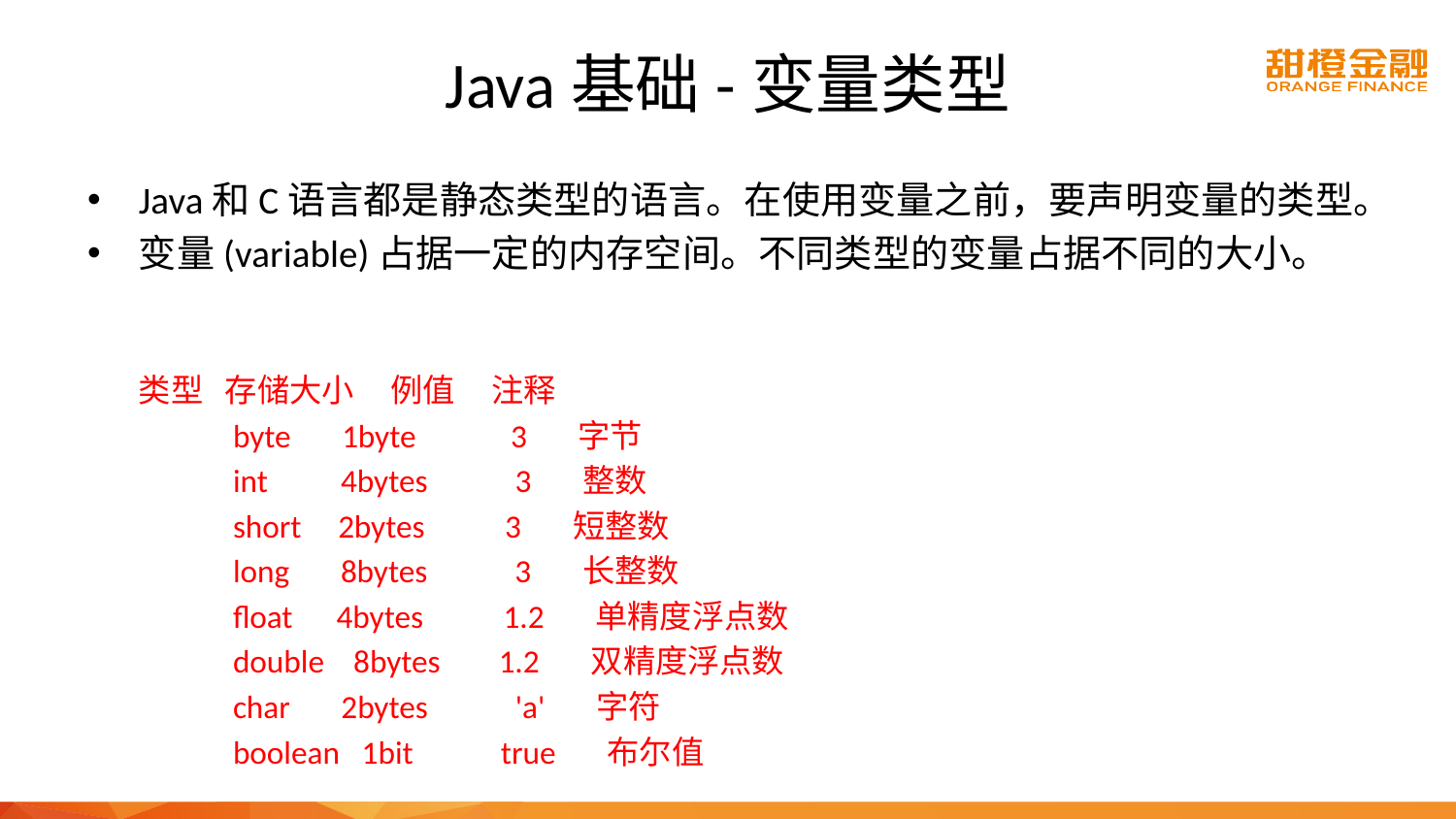

# Java基础-变量类型
Java和C语言都是静态类型的语言。在使用变量之前，要声明变量的类型。
变量(variable)占据一定的内存空间。不同类型的变量占据不同的大小。
      类型   存储大小     例值     注释
	byte       1byte             3      字节
	int          4bytes            3      整数
	short     2bytes           3      短整数
	long       8bytes            3      长整数
	float      4bytes           1.2      单精度浮点数
	double    8bytes        1.2      双精度浮点数
	char       2bytes            'a'      字符
	boolean   1bit            true      布尔值